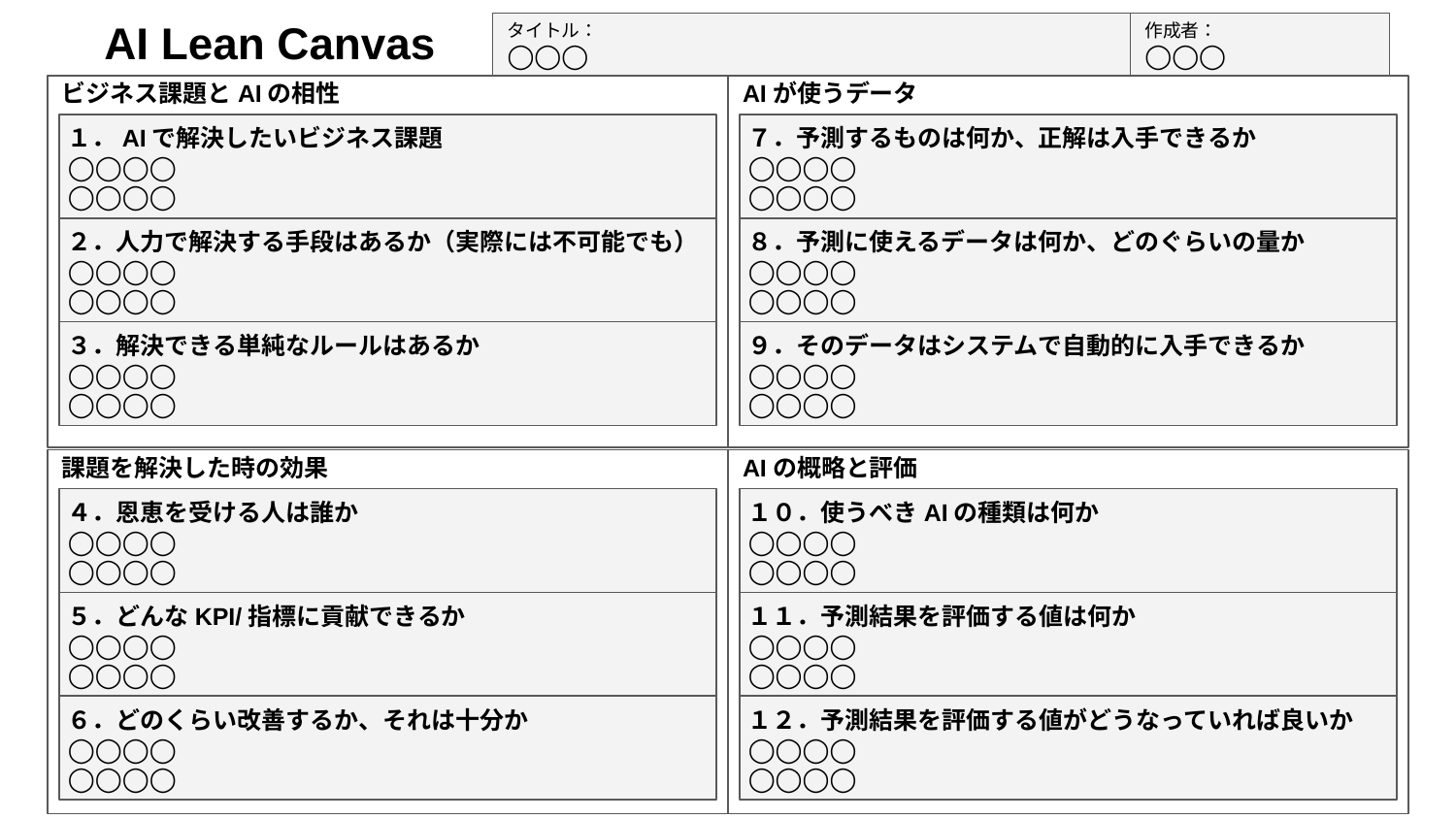

AI Lean Canvas
タイトル：
◯◯◯
作成者：
◯◯◯
AIが使うデータ
ビジネス課題とAIの相性
１．AIで解決したいビジネス課題
◯◯◯◯
◯◯◯◯
７．予測するものは何か、正解は入手できるか
◯◯◯◯
◯◯◯◯
２．人力で解決する手段はあるか（実際には不可能でも）
◯◯◯◯
◯◯◯◯
８．予測に使えるデータは何か、どのぐらいの量か
◯◯◯◯
◯◯◯◯
３．解決できる単純なルールはあるか
◯◯◯◯
◯◯◯◯
９．そのデータはシステムで自動的に入手できるか
◯◯◯◯
◯◯◯◯
AIの概略と評価
課題を解決した時の効果
４．恩恵を受ける人は誰か
◯◯◯◯
◯◯◯◯
１０．使うべきAIの種類は何か
◯◯◯◯
◯◯◯◯
５．どんなKPI/指標に貢献できるか
◯◯◯◯
◯◯◯◯
１１．予測結果を評価する値は何か
◯◯◯◯
◯◯◯◯
６．どのくらい改善するか、それは十分か
◯◯◯◯
◯◯◯◯
１２．予測結果を評価する値がどうなっていれば良いか
◯◯◯◯
◯◯◯◯